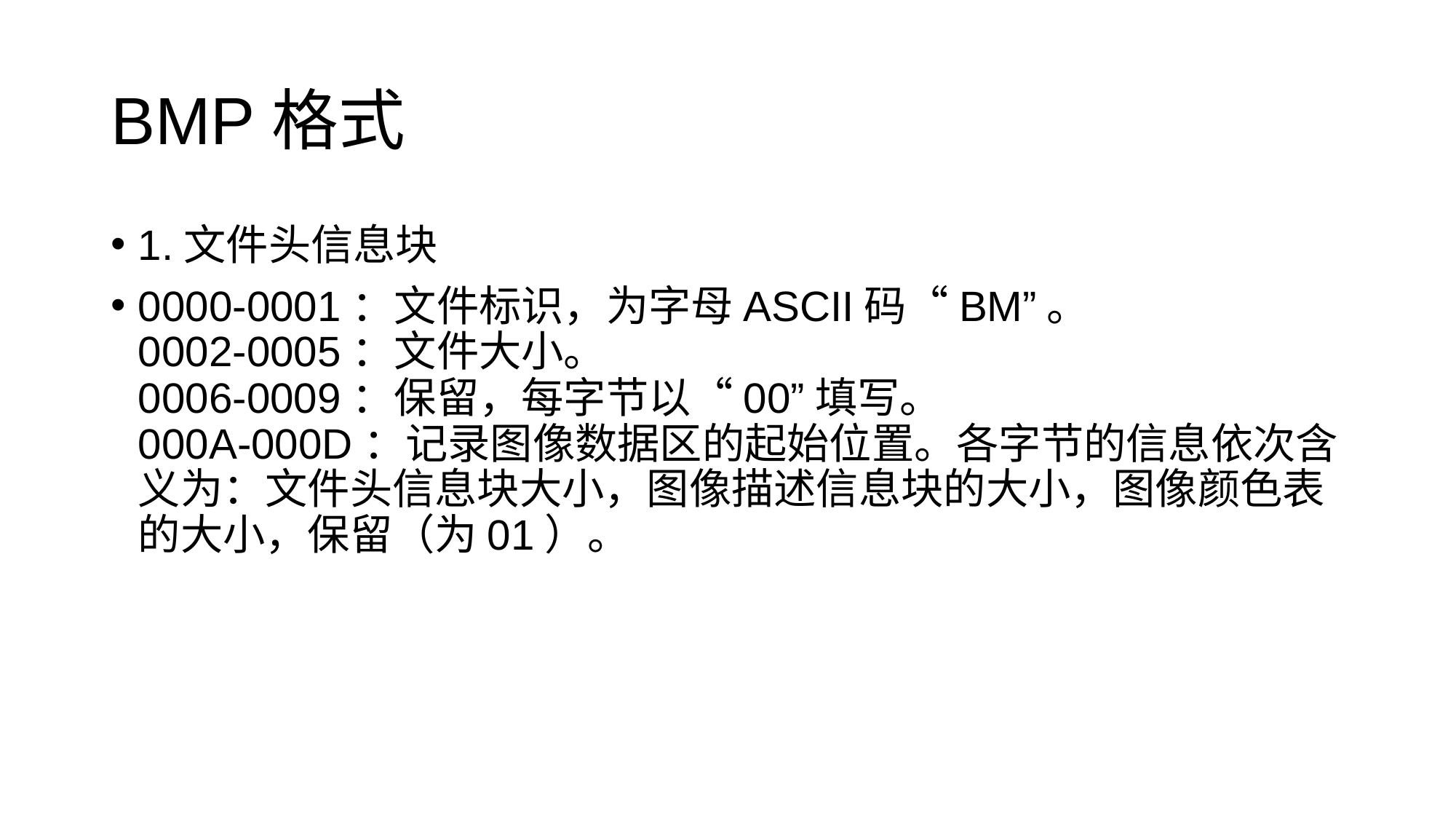

# BMP格式
1.文件头信息块
0000-0001：文件标识，为字母ASCII码“BM”。
0002-0005：文件大小。
0006-0009：保留，每字节以“00”填写。
000A-000D：记录图像数据区的起始位置。各字节的信息依次含义为：文件头信息块大小，图像描述信息块的大小，图像颜色表的大小，保留（为01）。